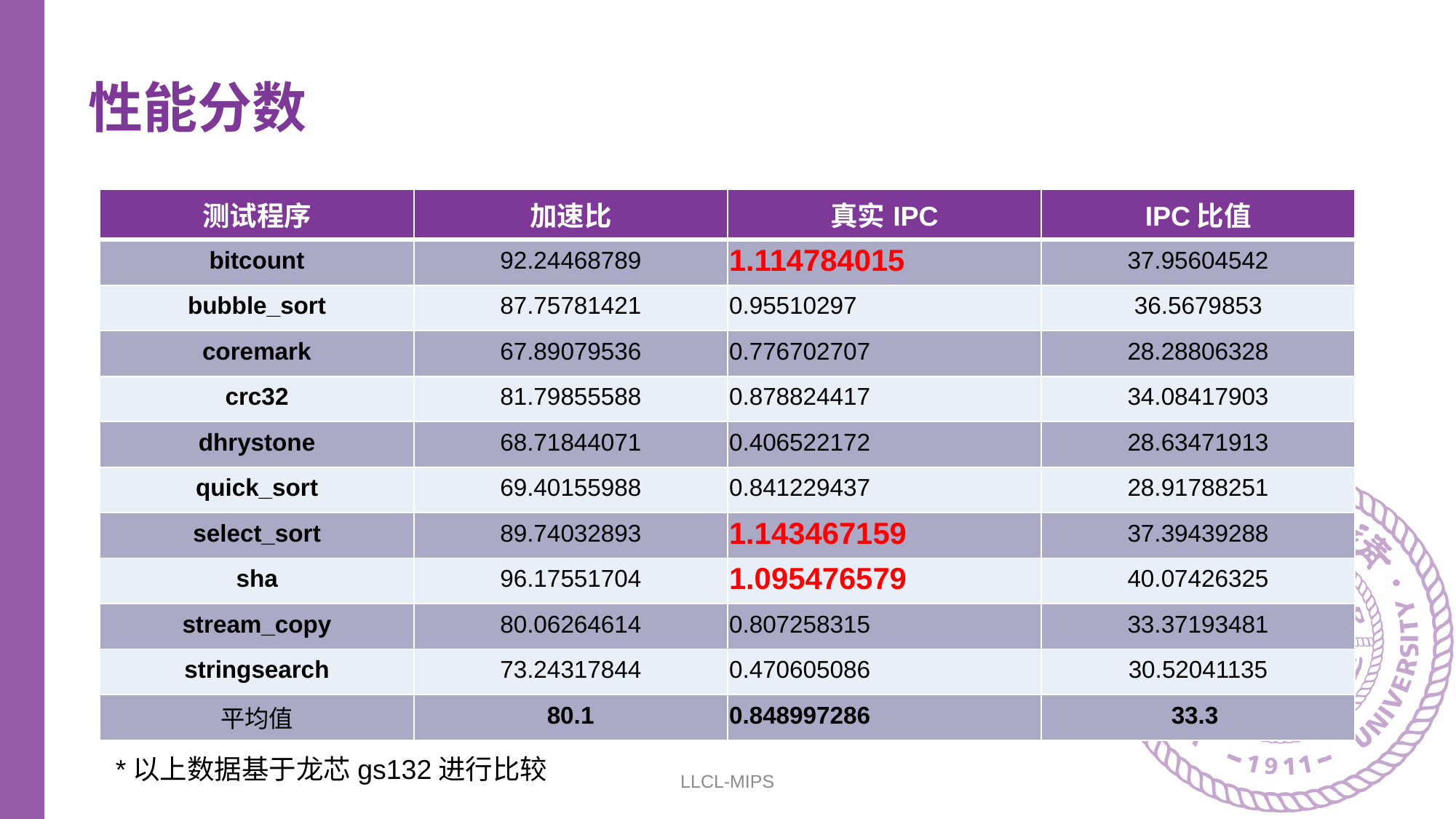

# 性能分数
| 测试程序 | 加速比 | 真实IPC | IPC比值 |
| --- | --- | --- | --- |
| bitcount | 92.24468789 | 1.114784015 | 37.95604542 |
| bubble\_sort | 87.75781421 | 0.95510297 | 36.5679853 |
| coremark | 67.89079536 | 0.776702707 | 28.28806328 |
| crc32 | 81.79855588 | 0.878824417 | 34.08417903 |
| dhrystone | 68.71844071 | 0.406522172 | 28.63471913 |
| quick\_sort | 69.40155988 | 0.841229437 | 28.91788251 |
| select\_sort | 89.74032893 | 1.143467159 | 37.39439288 |
| sha | 96.17551704 | 1.095476579 | 40.07426325 |
| stream\_copy | 80.06264614 | 0.807258315 | 33.37193481 |
| stringsearch | 73.24317844 | 0.470605086 | 30.52041135 |
| 平均值 | 80.1 | 0.848997286 | 33.3 |
*以上数据基于龙芯gs132进行比较
LLCL-MIPS
8